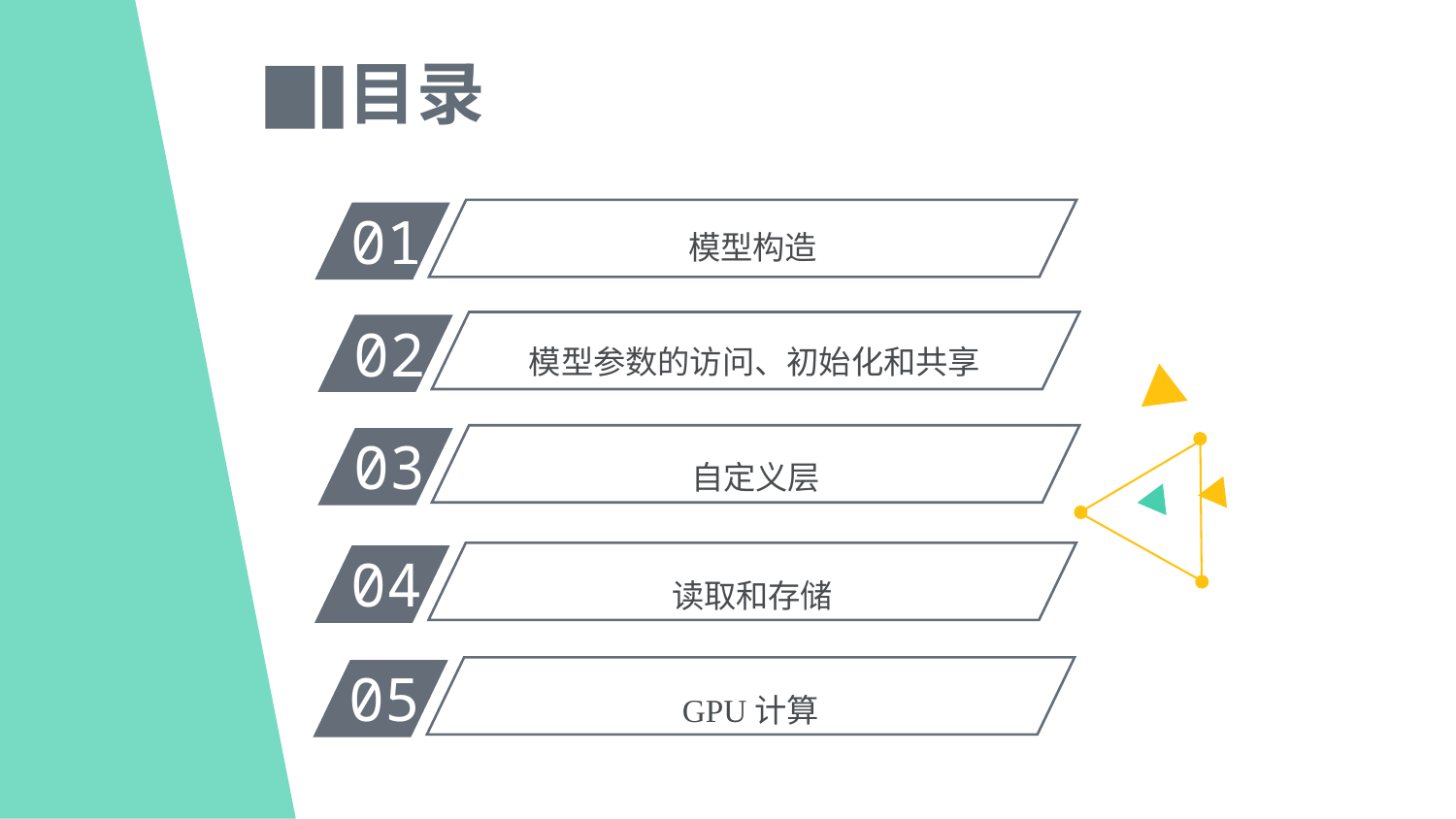

目录

01

模型构造

02

模型参数的访问、初始化和共享

03

自定义层
04

读取和存储
05

GPU计算